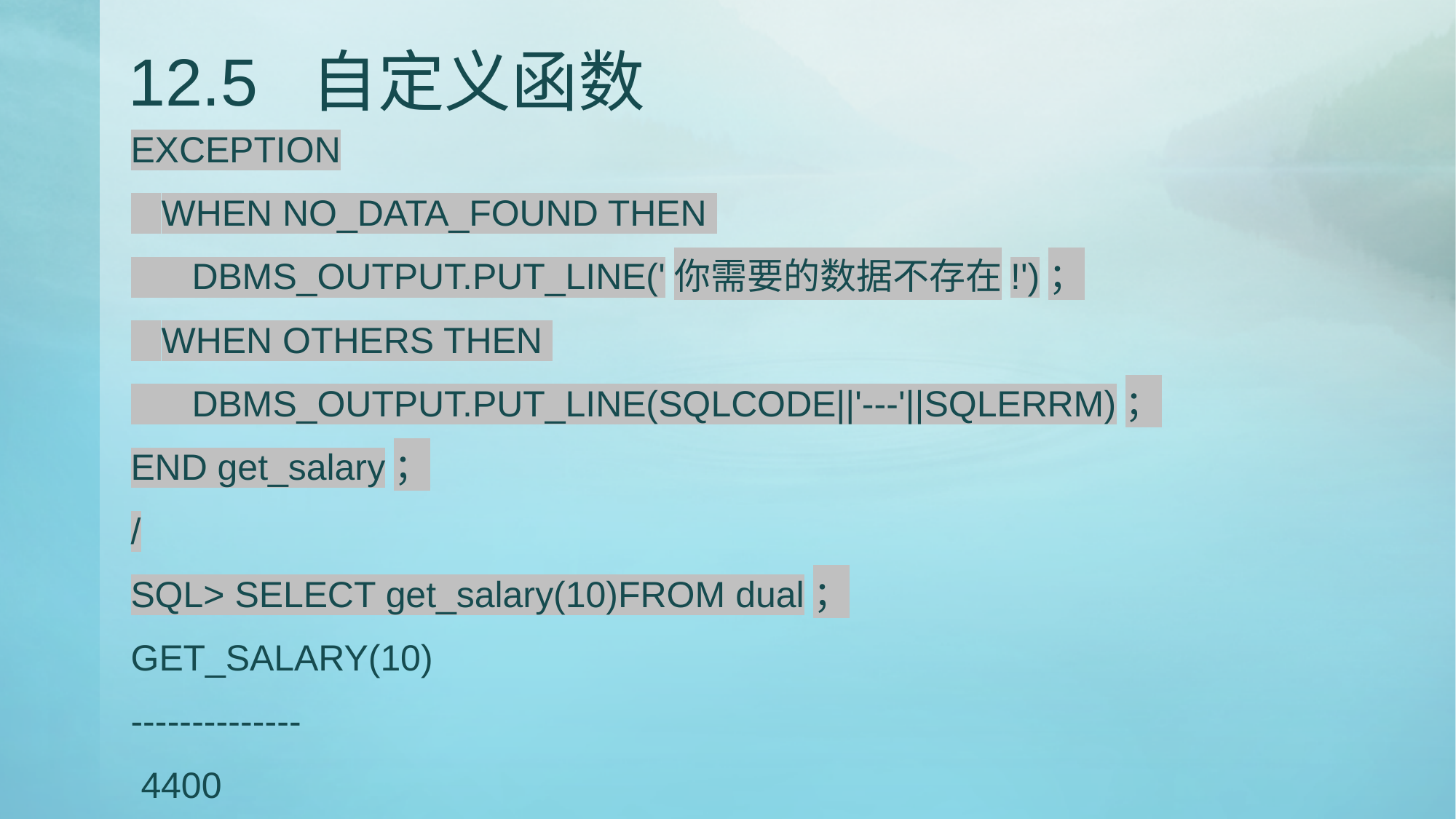

# 12.5  自定义函数
EXCEPTION
   WHEN NO_DATA_FOUND THEN
      DBMS_OUTPUT.PUT_LINE('你需要的数据不存在!')；
   WHEN OTHERS THEN
      DBMS_OUTPUT.PUT_LINE(SQLCODE||'---'||SQLERRM)；
END get_salary；
/
SQL> SELECT get_salary(10)FROM dual；
GET_SALARY(10)
--------------
 4400